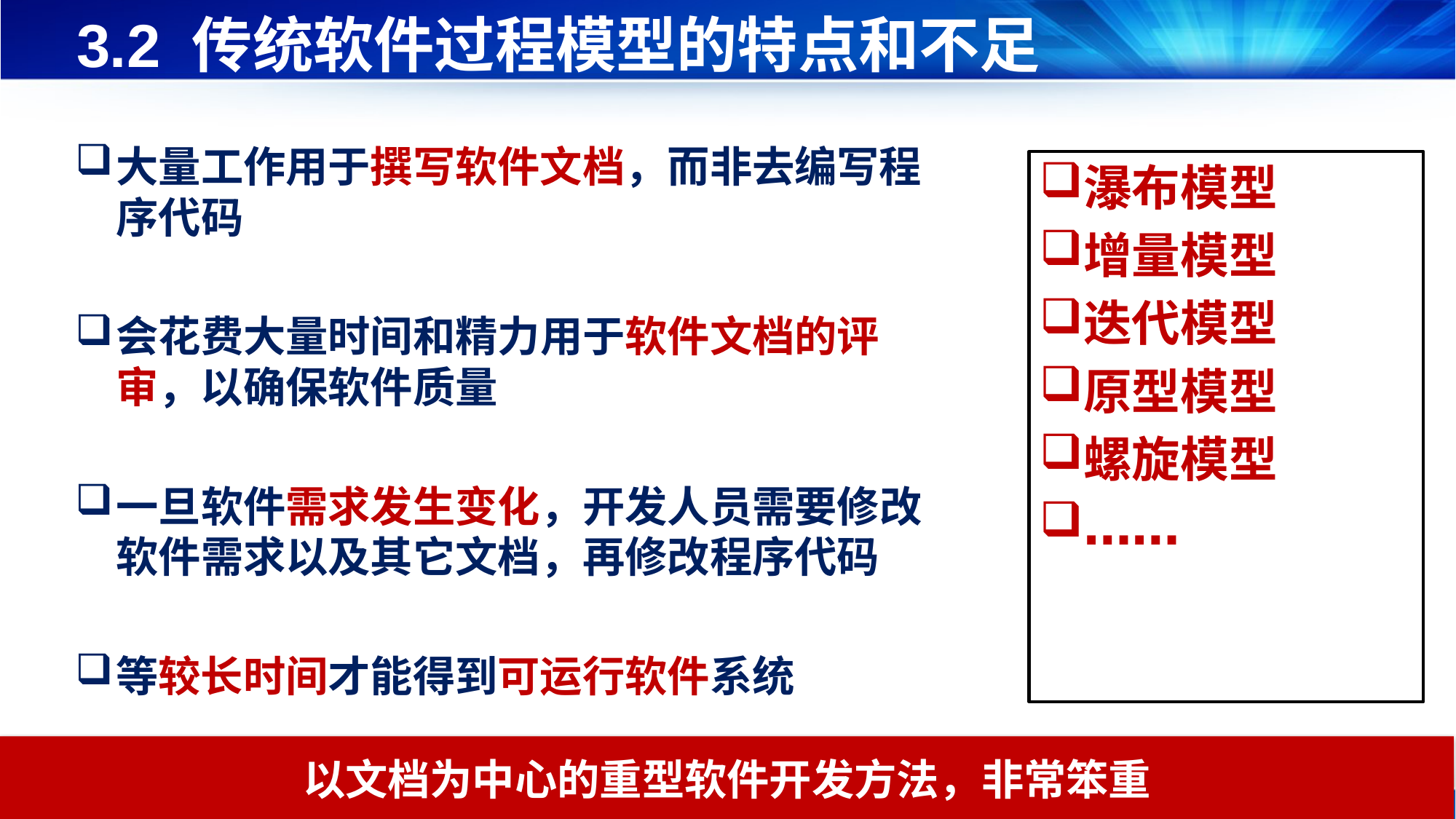

# 3.2 传统软件过程模型的特点和不足
大量工作用于撰写软件文档，而非去编写程序代码

会花费大量时间和精力用于软件文档的评审，以确保软件质量

一旦软件需求发生变化，开发人员需要修改软件需求以及其它文档，再修改程序代码

等较长时间才能得到可运行软件系统
瀑布模型
增量模型
迭代模型
原型模型
螺旋模型
……
以文档为中心的重型软件开发方法，非常笨重